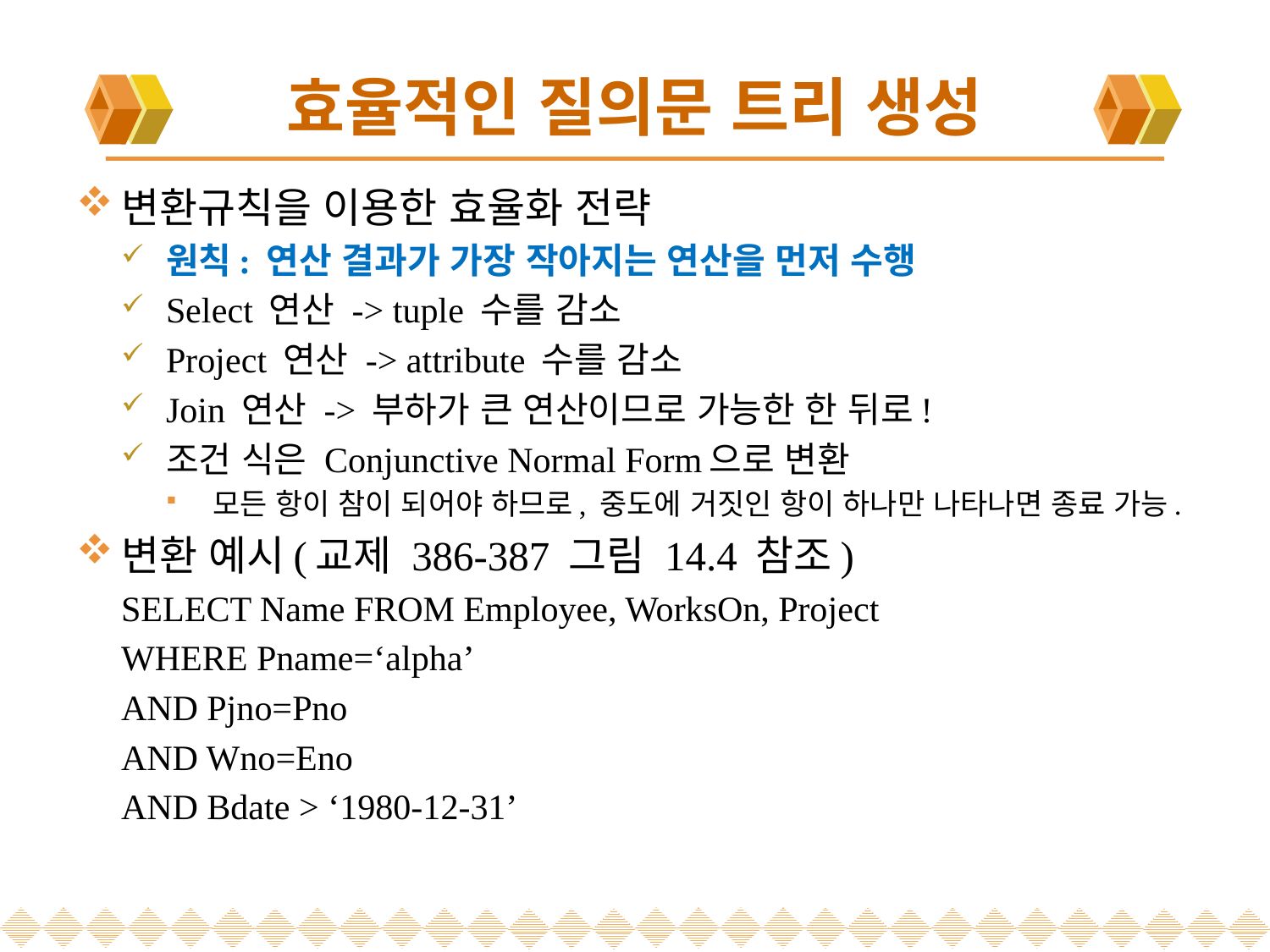

# 효율적인 질의문 트리 생성
변환규칙을 이용한 효율화 전략
원칙: 연산 결과가 가장 작아지는 연산을 먼저 수행
Select 연산 -> tuple 수를 감소
Project 연산 -> attribute 수를 감소
Join 연산 -> 부하가 큰 연산이므로 가능한 한 뒤로!
조건 식은 Conjunctive Normal Form으로 변환
모든 항이 참이 되어야 하므로, 중도에 거짓인 항이 하나만 나타나면 종료 가능.
변환 예시(교제 386-387 그림 14.4 참조)
SELECT Name FROM Employee, WorksOn, Project
WHERE Pname=‘alpha’
	AND Pjno=Pno
	AND Wno=Eno
	AND Bdate > ‘1980-12-31’